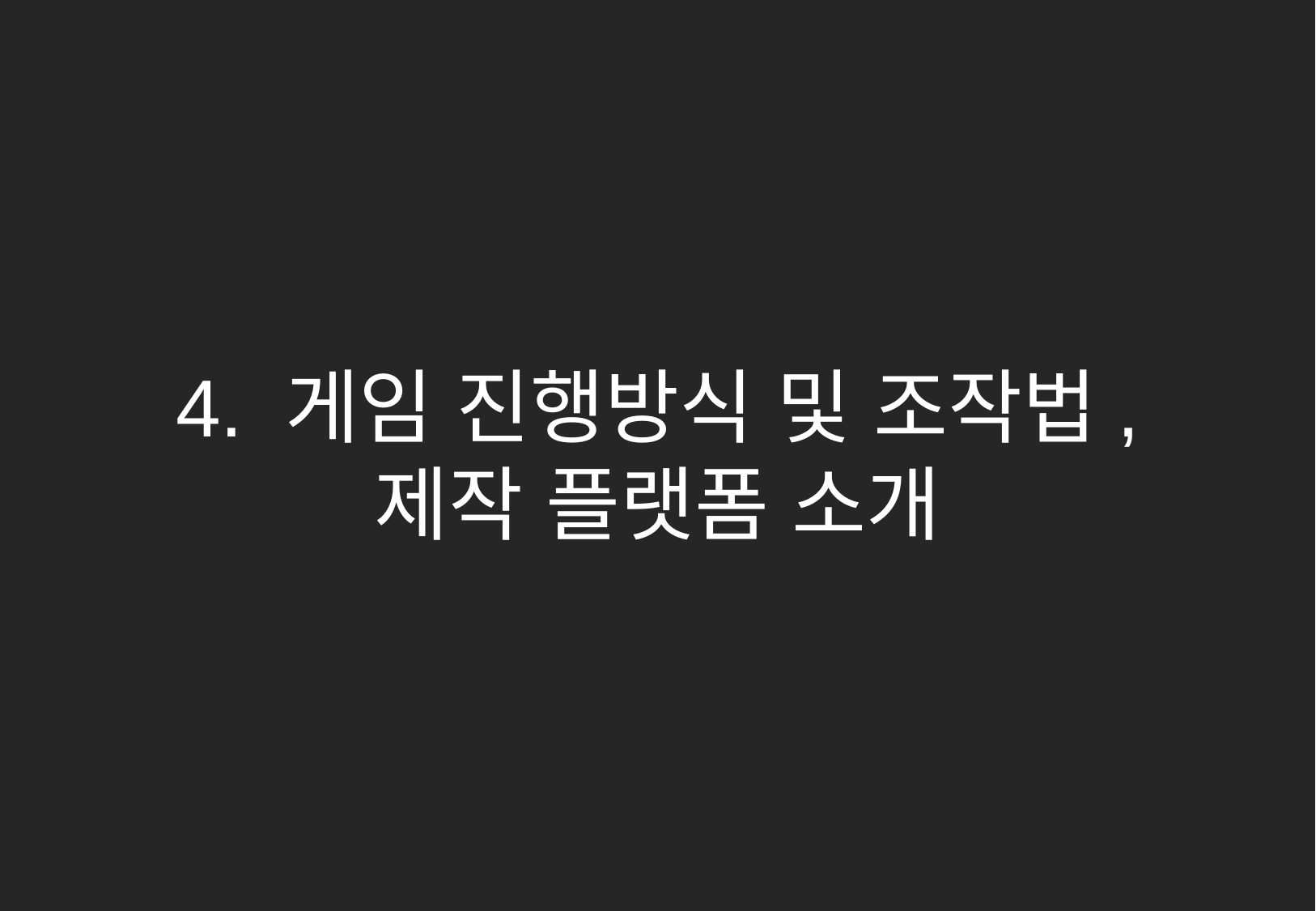

4. 게임 진행방식 및 조작법,
제작 플랫폼 소개